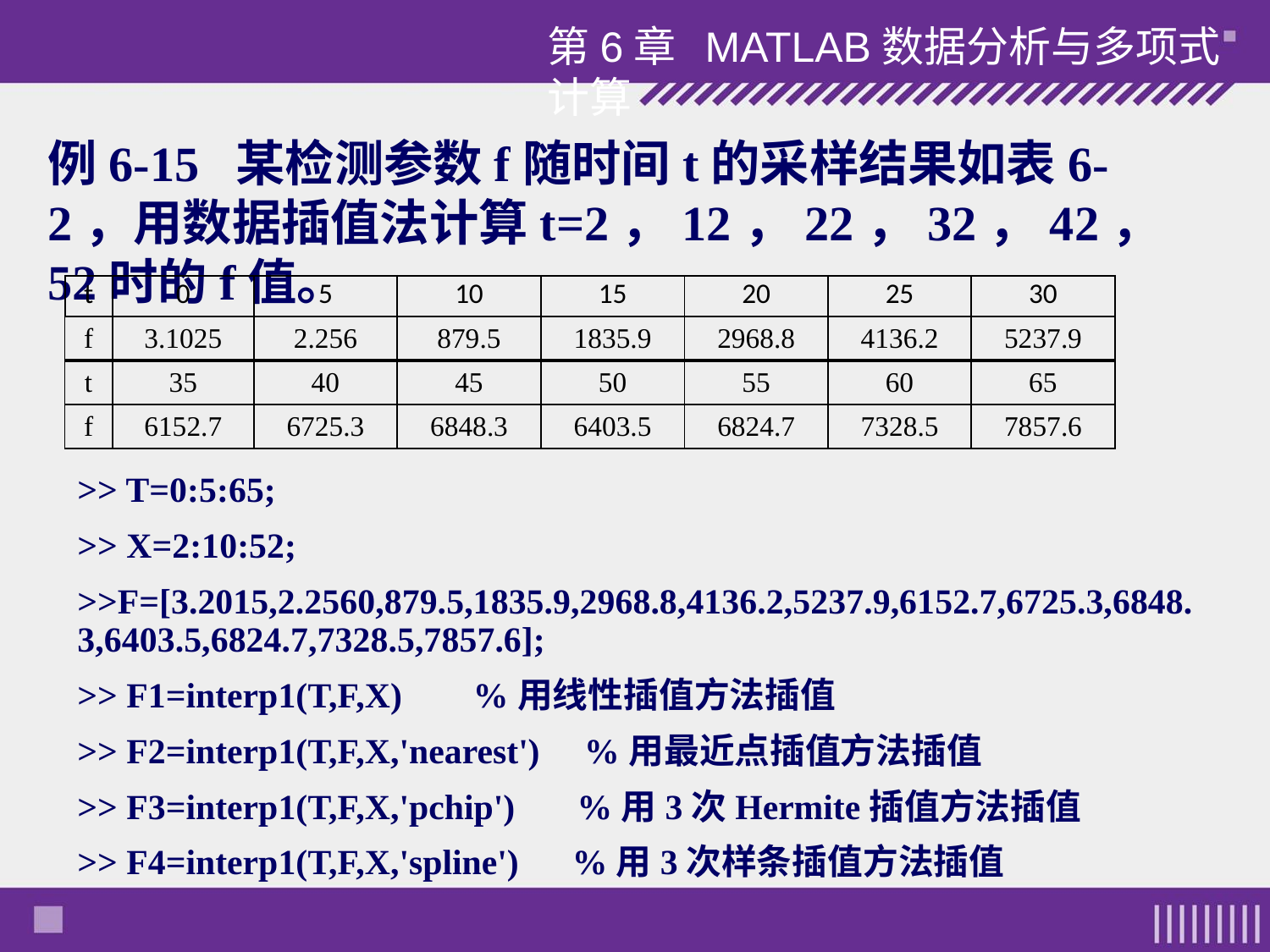

第6章  MATLAB数据分析与多项式计算
例6-15  某检测参数f随时间t的采样结果如表6-2，用数据插值法计算t=2，12，22，32，42，52时的f值。
| t | 0 | 5 | 10 | 15 | 20 | 25 | 30 |
| --- | --- | --- | --- | --- | --- | --- | --- |
| f | 3.1025 | 2.256 | 879.5 | 1835.9 | 2968.8 | 4136.2 | 5237.9 |
| t | 35 | 40 | 45 | 50 | 55 | 60 | 65 |
| f | 6152.7 | 6725.3 | 6848.3 | 6403.5 | 6824.7 | 7328.5 | 7857.6 |
>> T=0:5:65;
>> X=2:10:52;
>>F=[3.2015,2.2560,879.5,1835.9,2968.8,4136.2,5237.9,6152.7,6725.3,6848.3,6403.5,6824.7,7328.5,7857.6];
>> F1=interp1(T,F,X)        %用线性插值方法插值
>> F2=interp1(T,F,X,'nearest')     %用最近点插值方法插值
>> F3=interp1(T,F,X,'pchip')       %用3次Hermite插值方法插值
>> F4=interp1(T,F,X,'spline')      %用3次样条插值方法插值